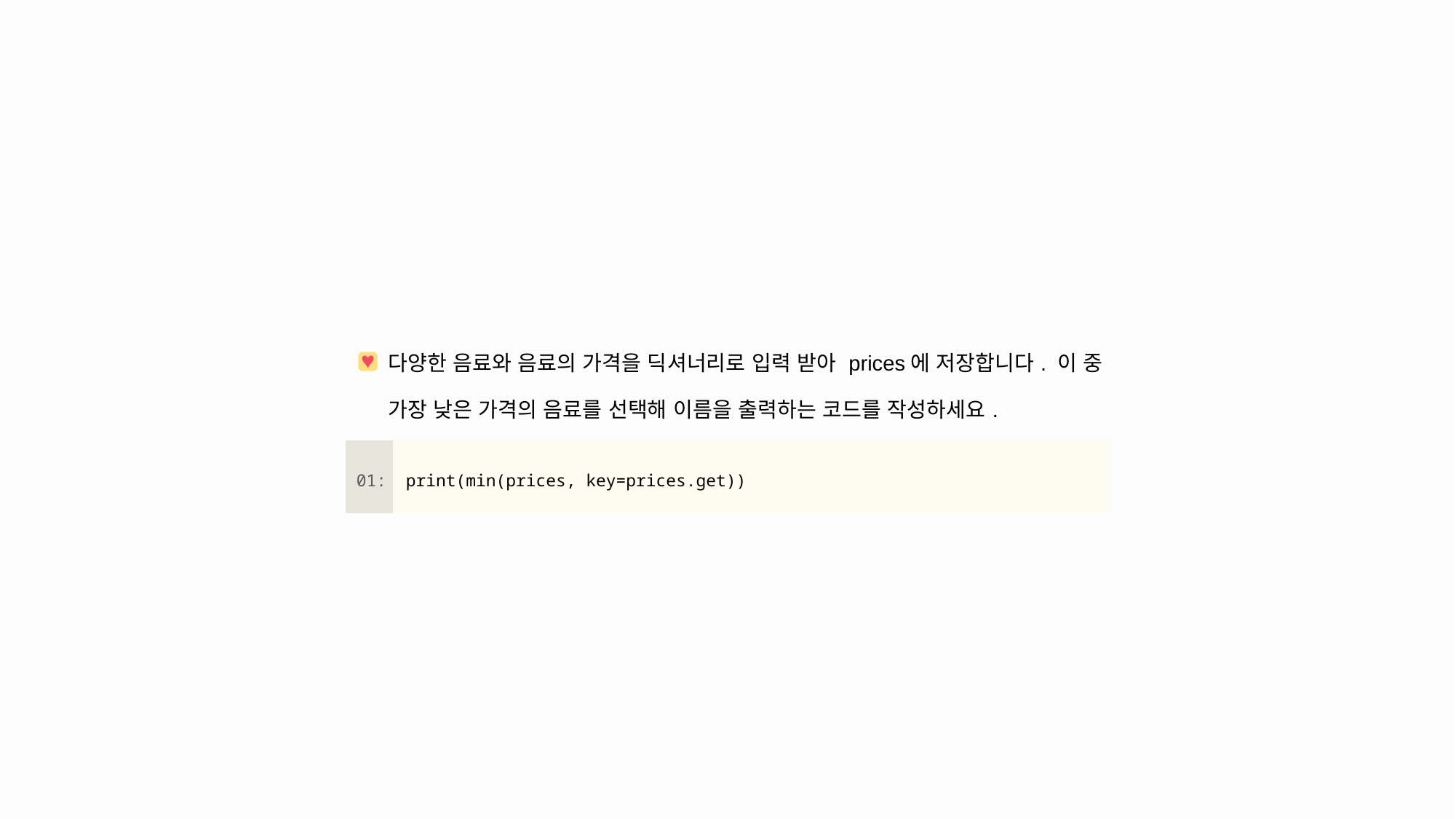

| 다양한 음료와 음료의 가격을 딕셔너리로 입력 받아 prices에 저장합니다. 이 중 가장 낮은 가격의 음료를 선택해 이름을 출력하는 코드를 작성하세요. |  |
| --- | --- |
| 01: | print(min(prices, key=prices.get)) |